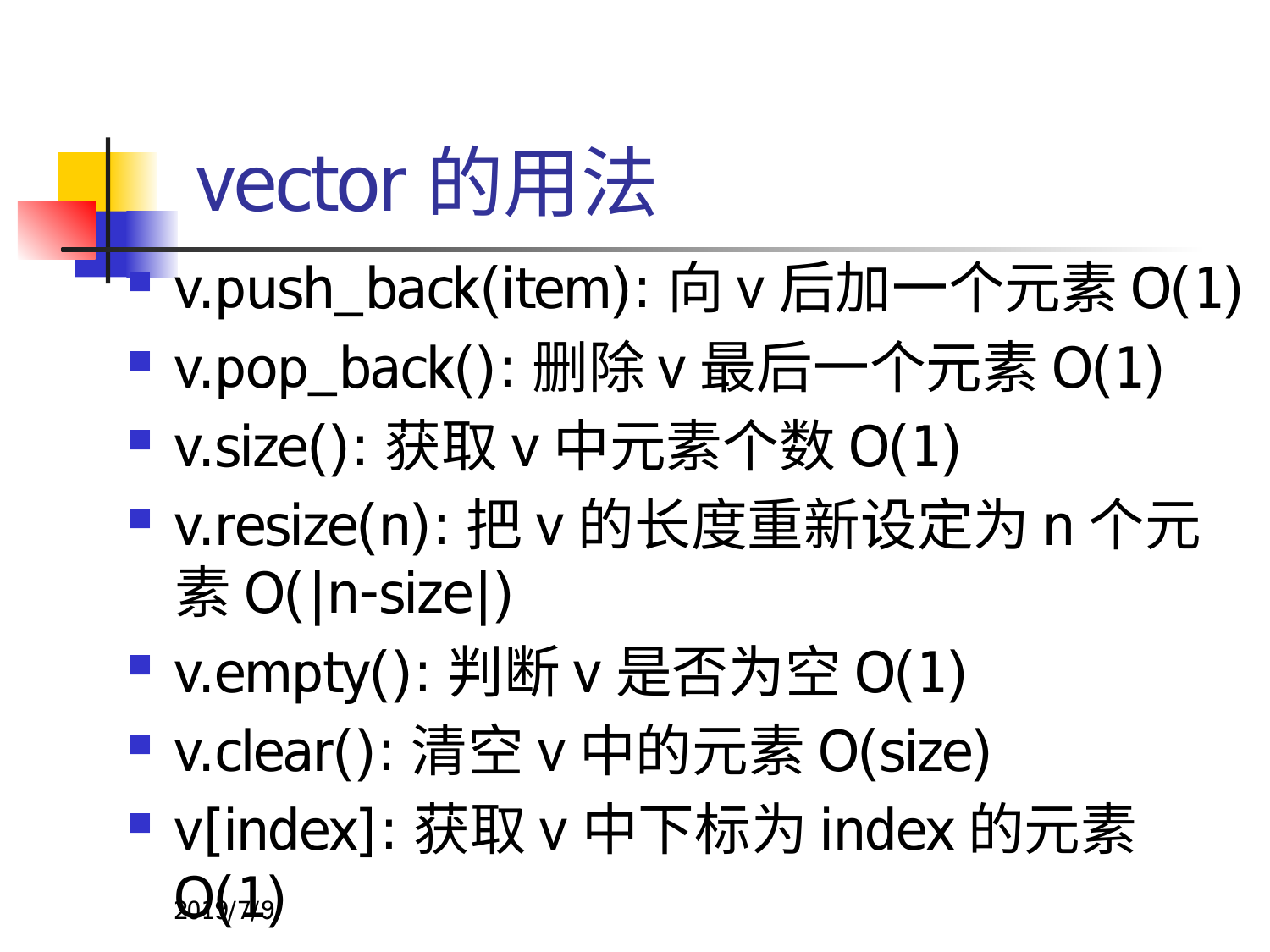

# vector的用法
v.push_back(item):向v后加一个元素O(1)
v.pop_back():删除v最后一个元素O(1)
v.size():获取v中元素个数O(1)
v.resize(n):把v的长度重新设定为n个元素O(|n-size|)
v.empty():判断v是否为空O(1)
v.clear():清空v中的元素O(size)
v[index]:获取v中下标为index的元素O(1)

2019/7/9